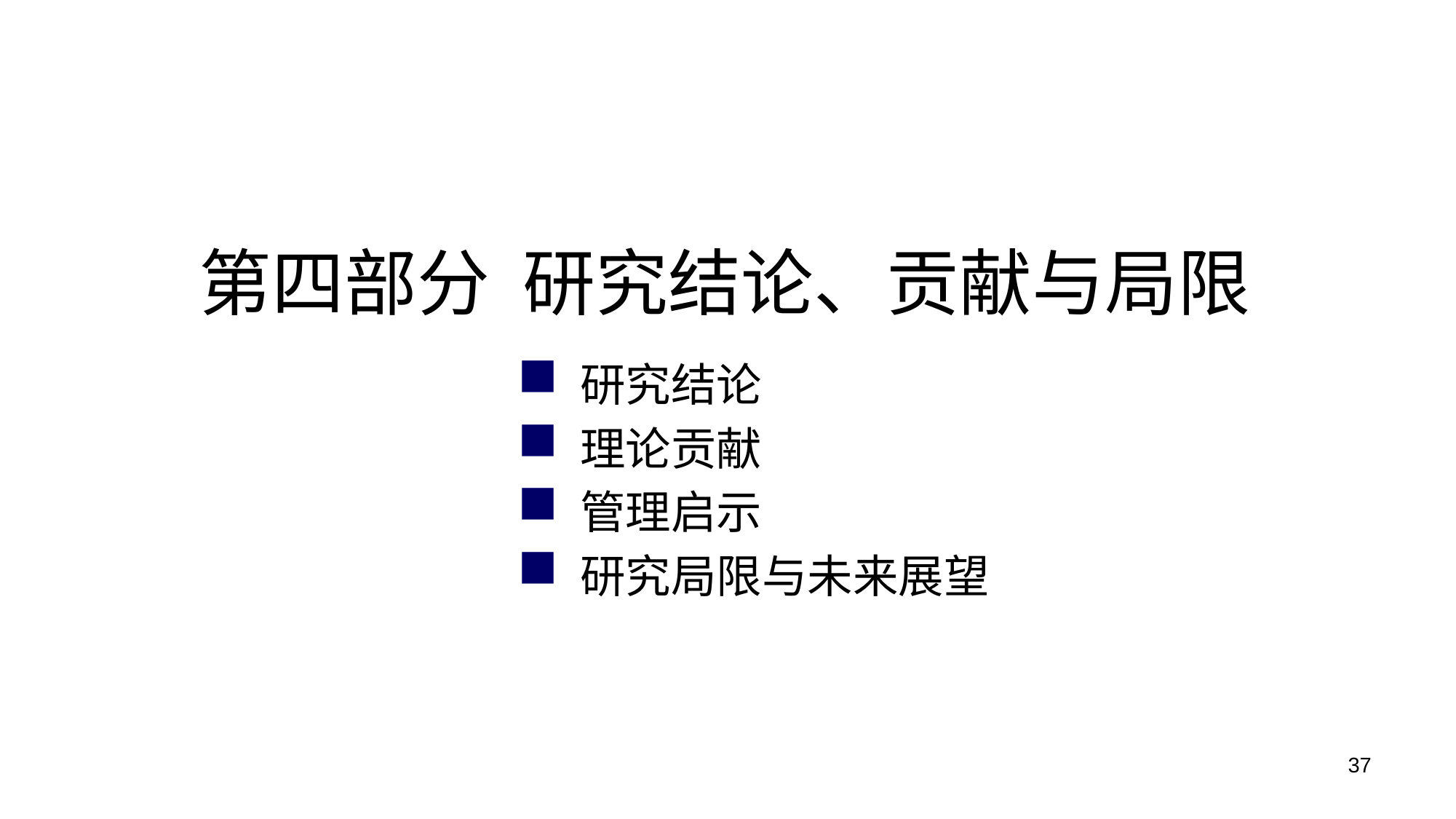

第四部分  研究结论、贡献与局限
 研究结论
 理论贡献
 管理启示
 研究局限与未来展望

37